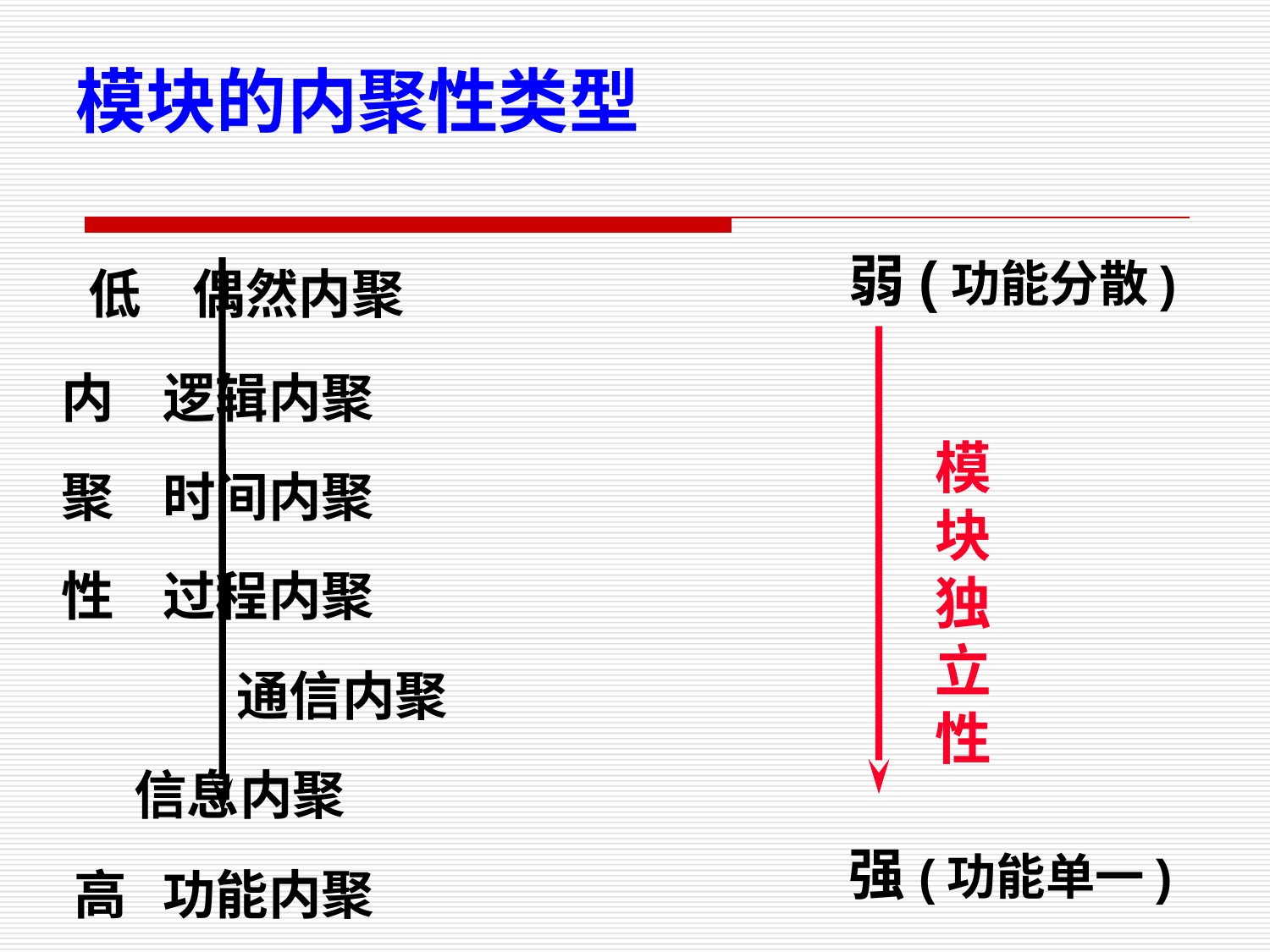

模块的内聚性类型
　低   偶然内聚
   内    逻辑内聚
   聚    时间内聚
   性    过程内聚
　　　　 通信内聚
         信息内聚
    高   功能内聚
弱(功能分散)

模
块
独
立
性
强(功能单一)